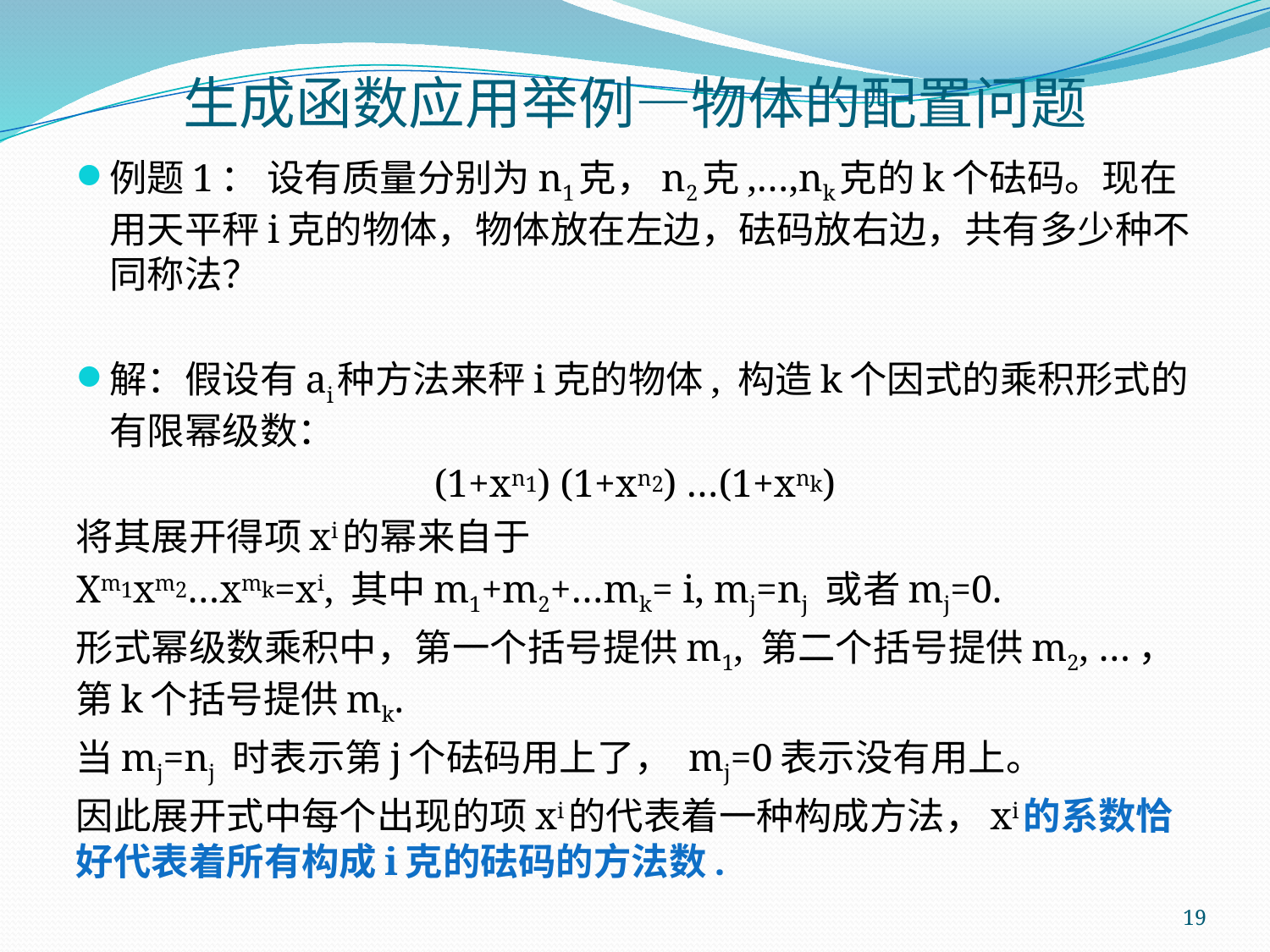

# 生成函数应用举例—物体的配置问题
例题1： 设有质量分别为n1克，n2克,…,nk克的k个砝码。现在用天平秤i克的物体，物体放在左边，砝码放右边，共有多少种不同称法？

解：假设有ai种方法来秤i克的物体, 构造k个因式的乘积形式的有限幂级数：
(1+xn1) (1+xn2) …(1+xnk)
将其展开得项xi的幂来自于
Xm1xm2…xmk=xi, 其中m1+m2+…mk= i, mj=nj 或者mj=0.
形式幂级数乘积中，第一个括号提供m1, 第二个括号提供m2, …，第k个括号提供mk.
当mj=nj 时表示第j个砝码用上了， mj=0表示没有用上。
因此展开式中每个出现的项xi的代表着一种构成方法，xi的系数恰好代表着所有构成i克的砝码的方法数.

19